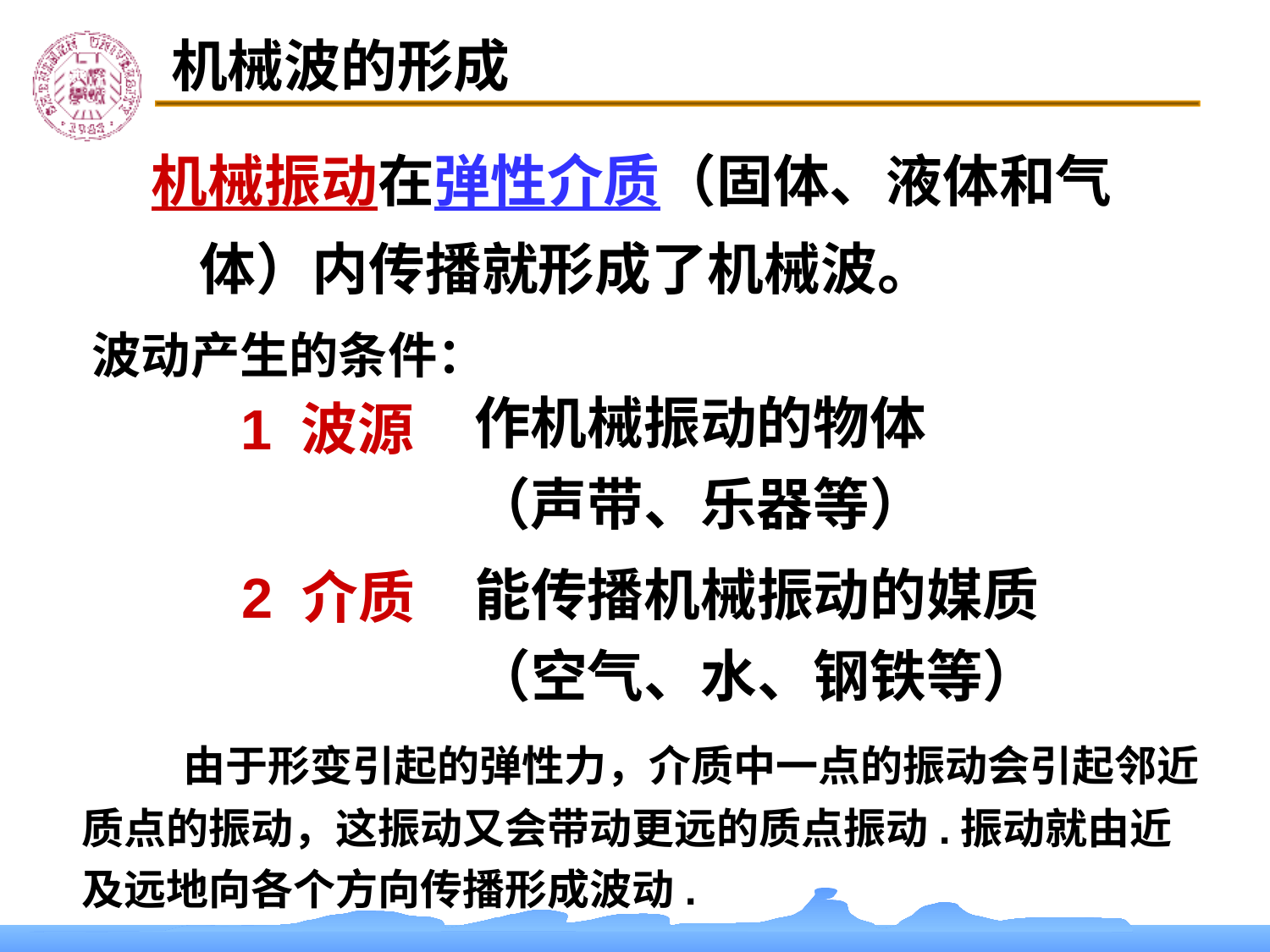

机械波的形成
机械振动在弹性介质（固体、液体和气体）内传播就形成了机械波。
波动产生的条件：
作机械振动的物体（声带、乐器等）
1 波源
能传播机械振动的媒质（空气、水、钢铁等）
2 介质
        由于形变引起的弹性力，介质中一点的振动会引起邻近质点的振动，这振动又会带动更远的质点振动.振动就由近及远地向各个方向传播形成波动.